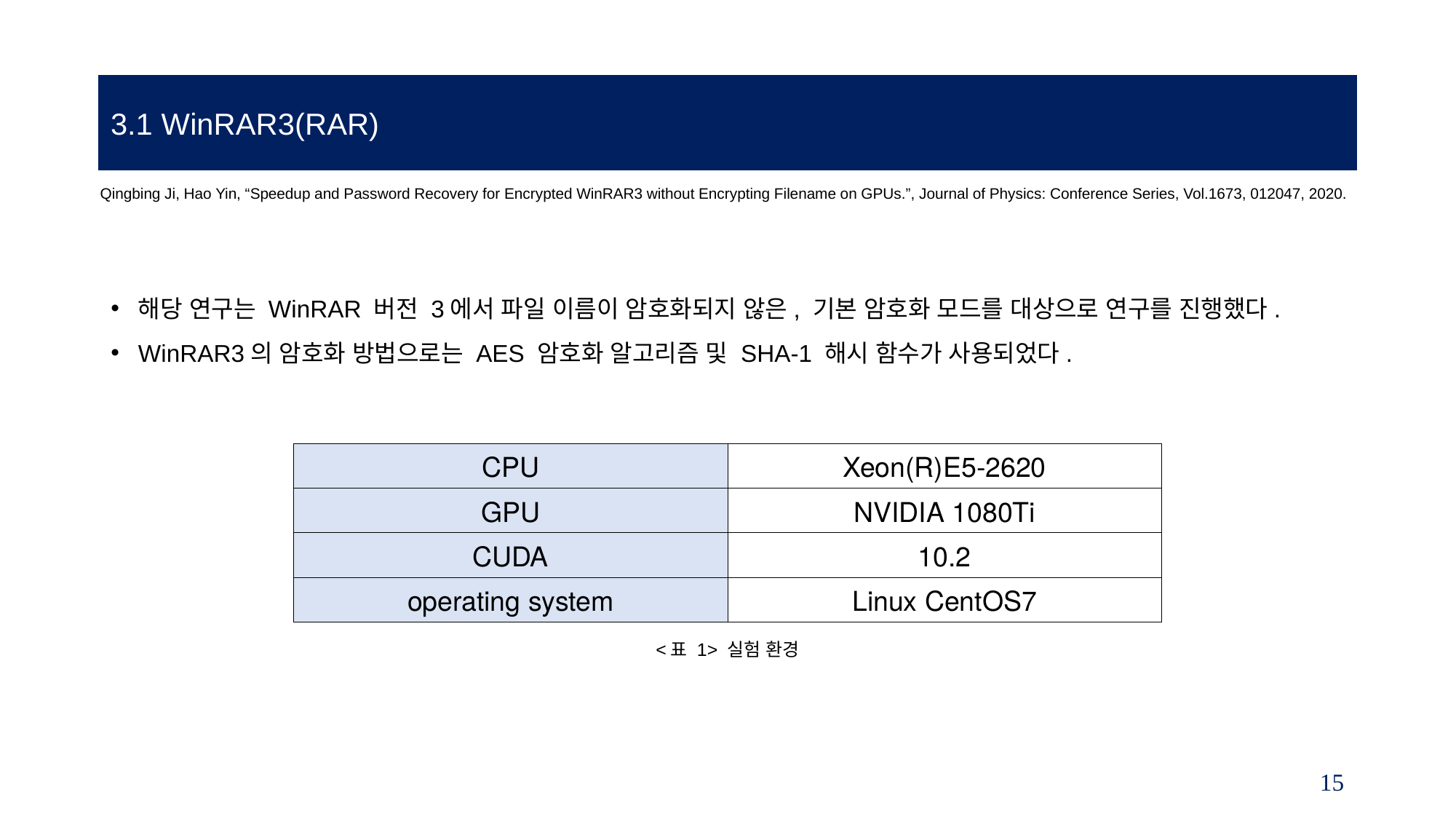

3.1 WinRAR3(RAR)
Qingbing Ji, Hao Yin, “Speedup and Password Recovery for Encrypted WinRAR3 without Encrypting Filename on GPUs.”, Journal of Physics: Conference Series, Vol.1673, 012047, 2020.
해당 연구는 WinRAR 버전 3에서 파일 이름이 암호화되지 않은, 기본 암호화 모드를 대상으로 연구를 진행했다.
WinRAR3의 암호화 방법으로는 AES 암호화 알고리즘 및 SHA-1 해시 함수가 사용되었다.
| CPU | Xeon(R)E5-2620 |
| --- | --- |
| GPU | NVIDIA 1080Ti |
| CUDA | 10.2 |
| operating system | Linux CentOS7 |
<표 1> 실험 환경
15